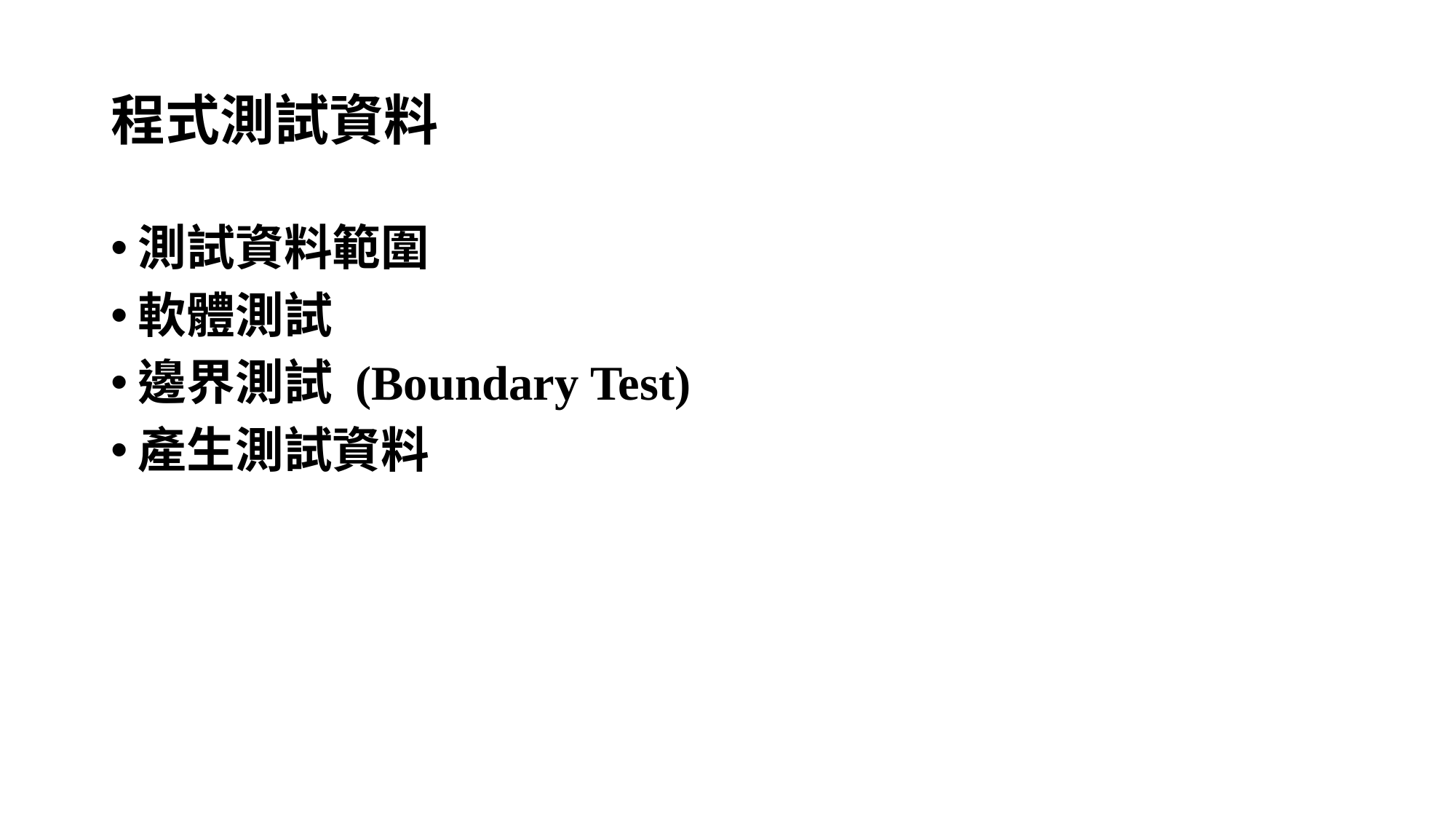

# 程式測試資料
測試資料範圍
軟體測試
邊界測試 (Boundary Test)
產生測試資料